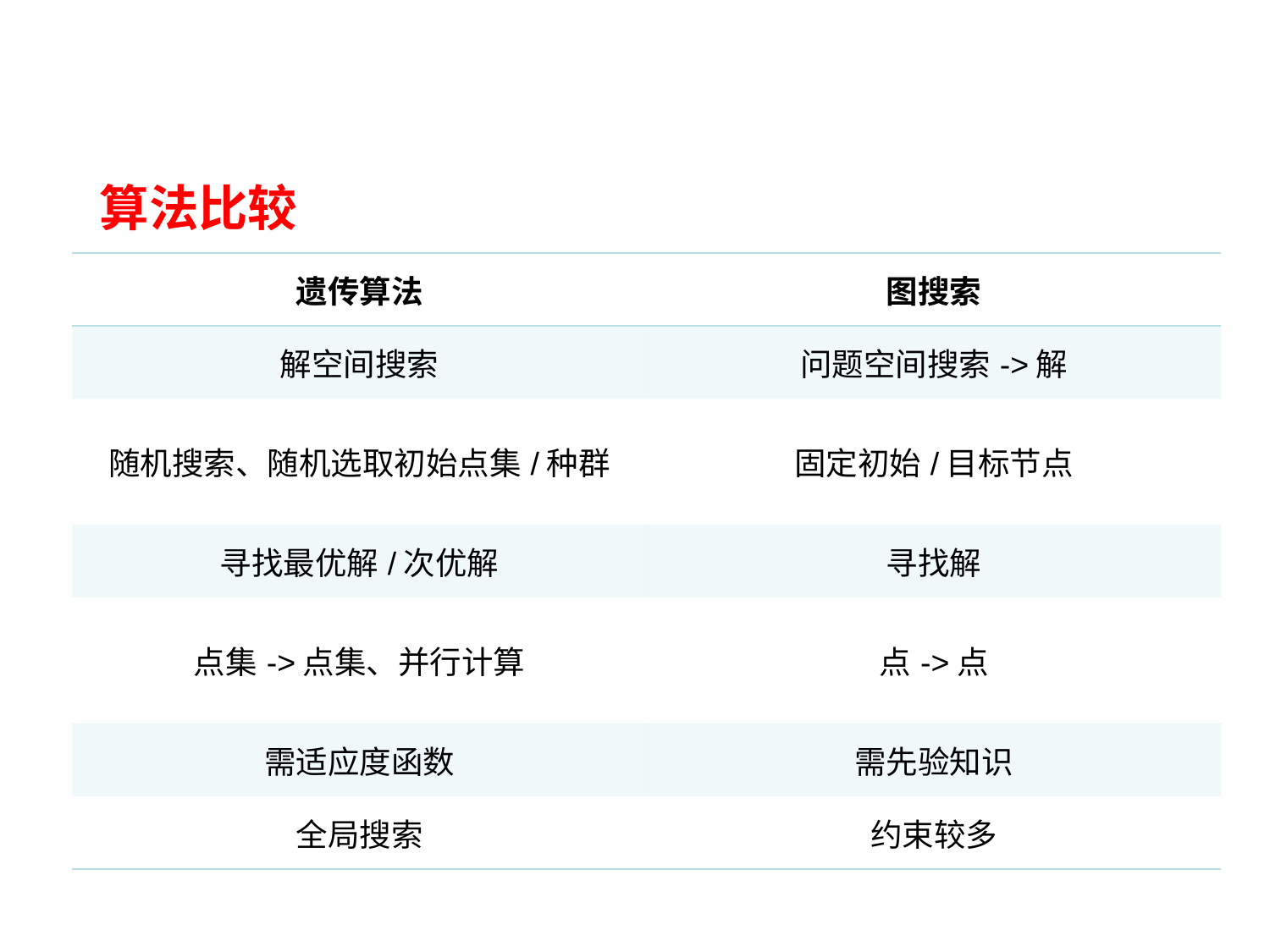

算法比较
| 遗传算法 | 图搜索 |
| --- | --- |
| 解空间搜索 | 问题空间搜索->解 |
| 随机搜索、随机选取初始点集/种群 | 固定初始/目标节点 |
| 寻找最优解/次优解 | 寻找解 |
| 点集->点集、并行计算 | 点->点 |
| 需适应度函数 | 需先验知识 |
| 全局搜索 | 约束较多 |